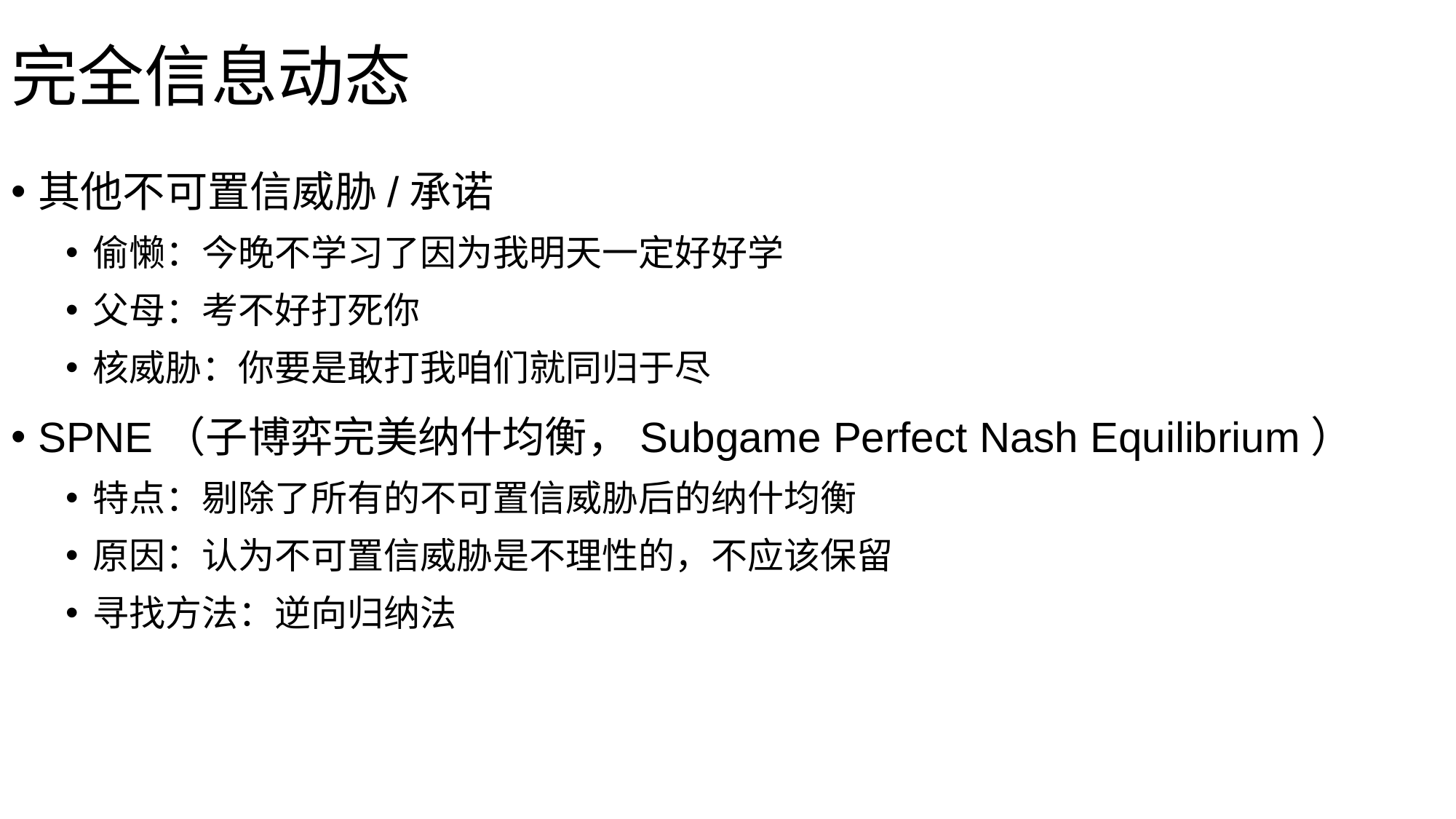

# 完全信息动态
其他不可置信威胁/承诺
偷懒：今晚不学习了因为我明天一定好好学
父母：考不好打死你
核威胁：你要是敢打我咱们就同归于尽
SPNE（子博弈完美纳什均衡，Subgame Perfect Nash Equilibrium）
特点：剔除了所有的不可置信威胁后的纳什均衡
原因：认为不可置信威胁是不理性的，不应该保留
寻找方法：逆向归纳法